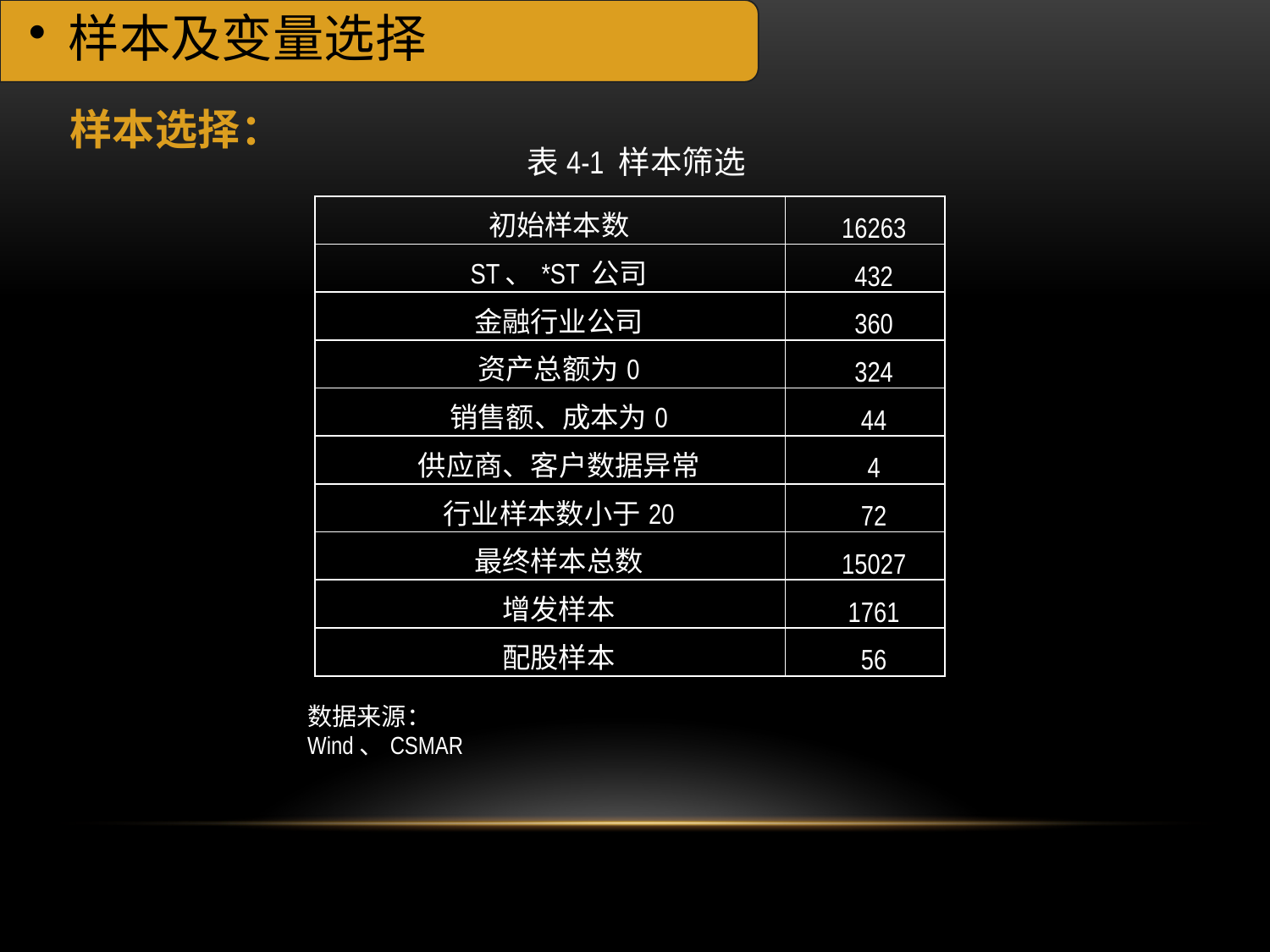

样本及变量选择
样本选择：
表4-1 样本筛选
| 初始样本数 | 16263 |
| --- | --- |
| ST、\*ST 公司 | 432 |
| 金融行业公司 | 360 |
| 资产总额为0 | 324 |
| 销售额、成本为0 | 44 |
| 供应商、客户数据异常 | 4 |
| 行业样本数小于20 | 72 |
| 最终样本总数 | 15027 |
| 增发样本 | 1761 |
| 配股样本 | 56 |
数据来源：Wind、CSMAR